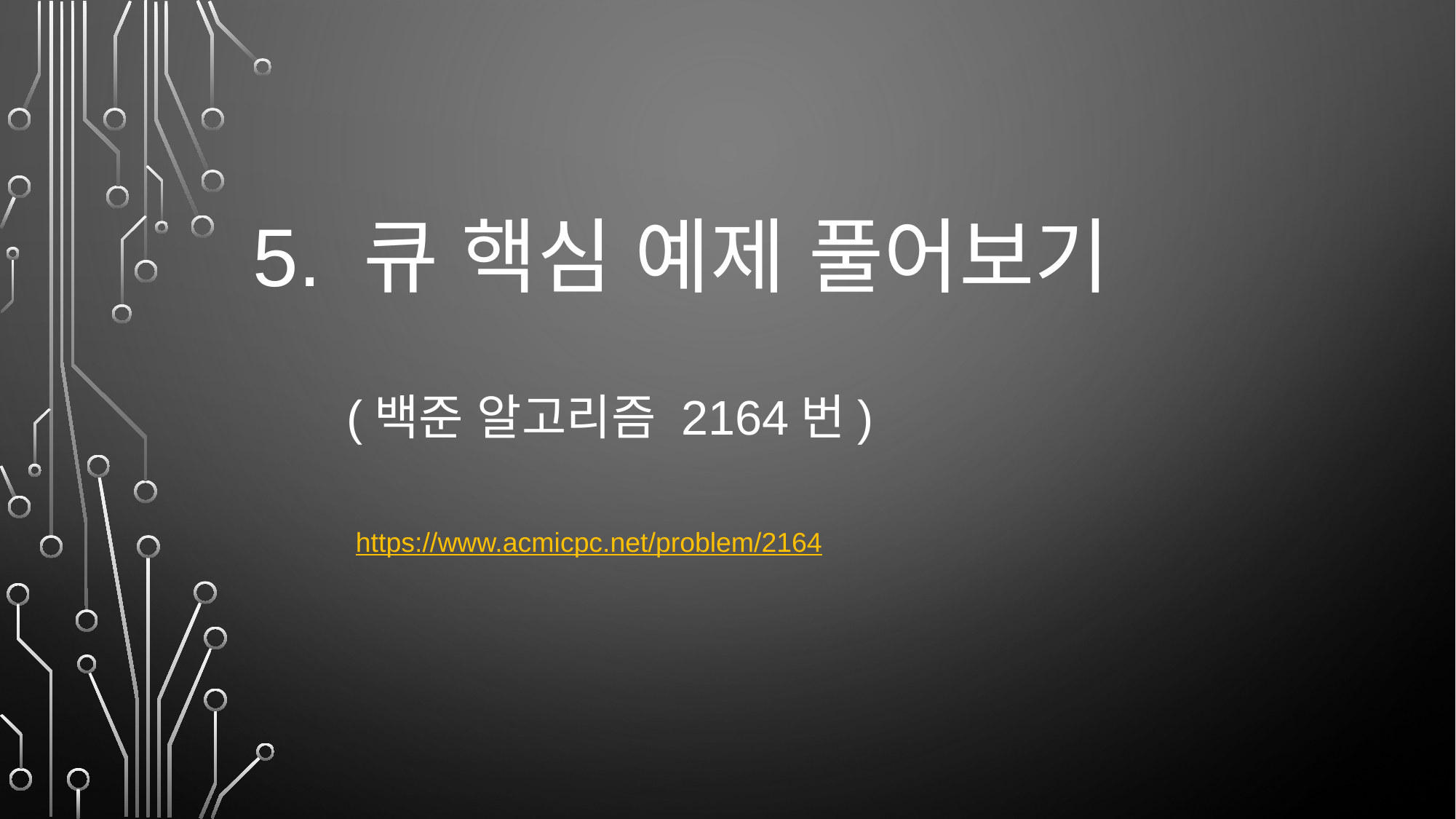

# 5. 큐 핵심 예제 풀어보기 (백준 알고리즘 2164번)
https://www.acmicpc.net/problem/2164